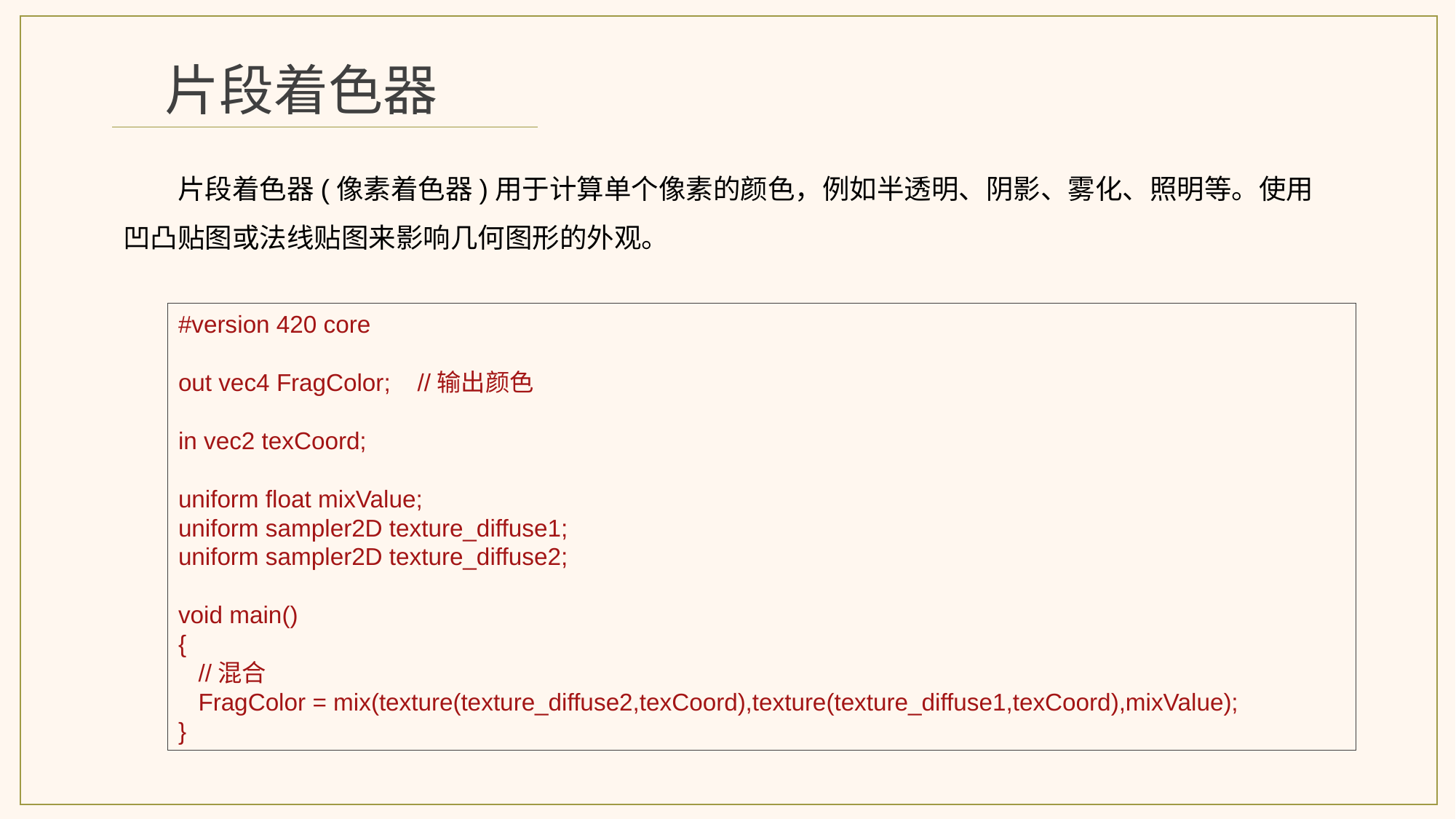

片段着色器
片段着色器(像素着色器)用于计算单个像素的颜色，例如半透明、阴影、雾化、照明等。使用凹凸贴图或法线贴图来影响几何图形的外观。
#version 420 core

out vec4 FragColor;    //输出颜色

in vec2 texCoord;

uniform float mixValue;
uniform sampler2D texture_diffuse1;
uniform sampler2D texture_diffuse2;

void main()
{
   //混合
   FragColor = mix(texture(texture_diffuse2,texCoord),texture(texture_diffuse1,texCoord),mixValue);
}